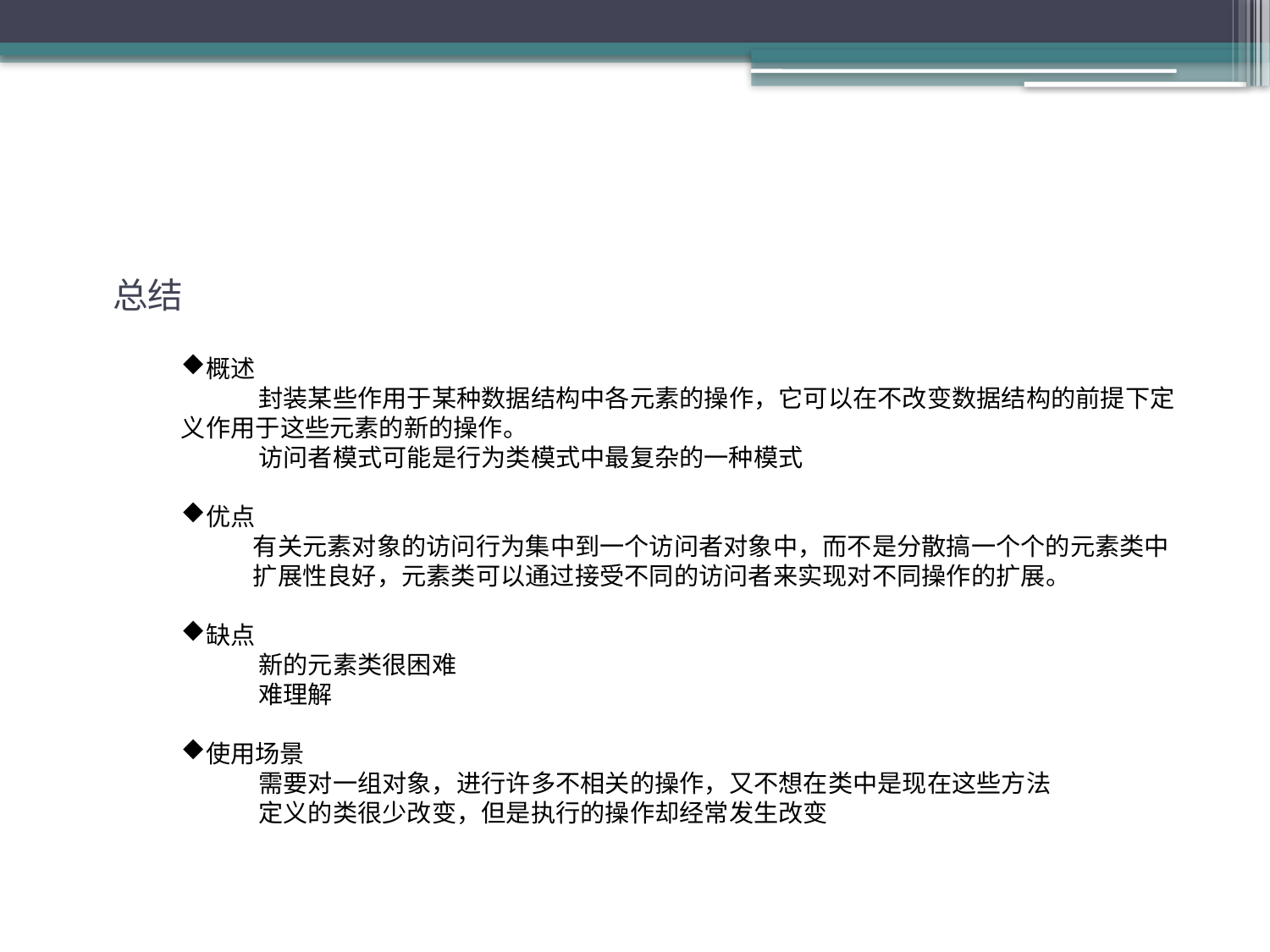

总结
概述
             封装某些作用于某种数据结构中各元素的操作，它可以在不改变数据结构的前提下定义作用于这些元素的新的操作。
             访问者模式可能是行为类模式中最复杂的一种模式

优点
            有关元素对象的访问行为集中到一个访问者对象中，而不是分散搞一个个的元素类中
            扩展性良好，元素类可以通过接受不同的访问者来实现对不同操作的扩展。

缺点
             新的元素类很困难
             难理解

使用场景
             需要对一组对象，进行许多不相关的操作，又不想在类中是现在这些方法
             定义的类很少改变，但是执行的操作却经常发生改变